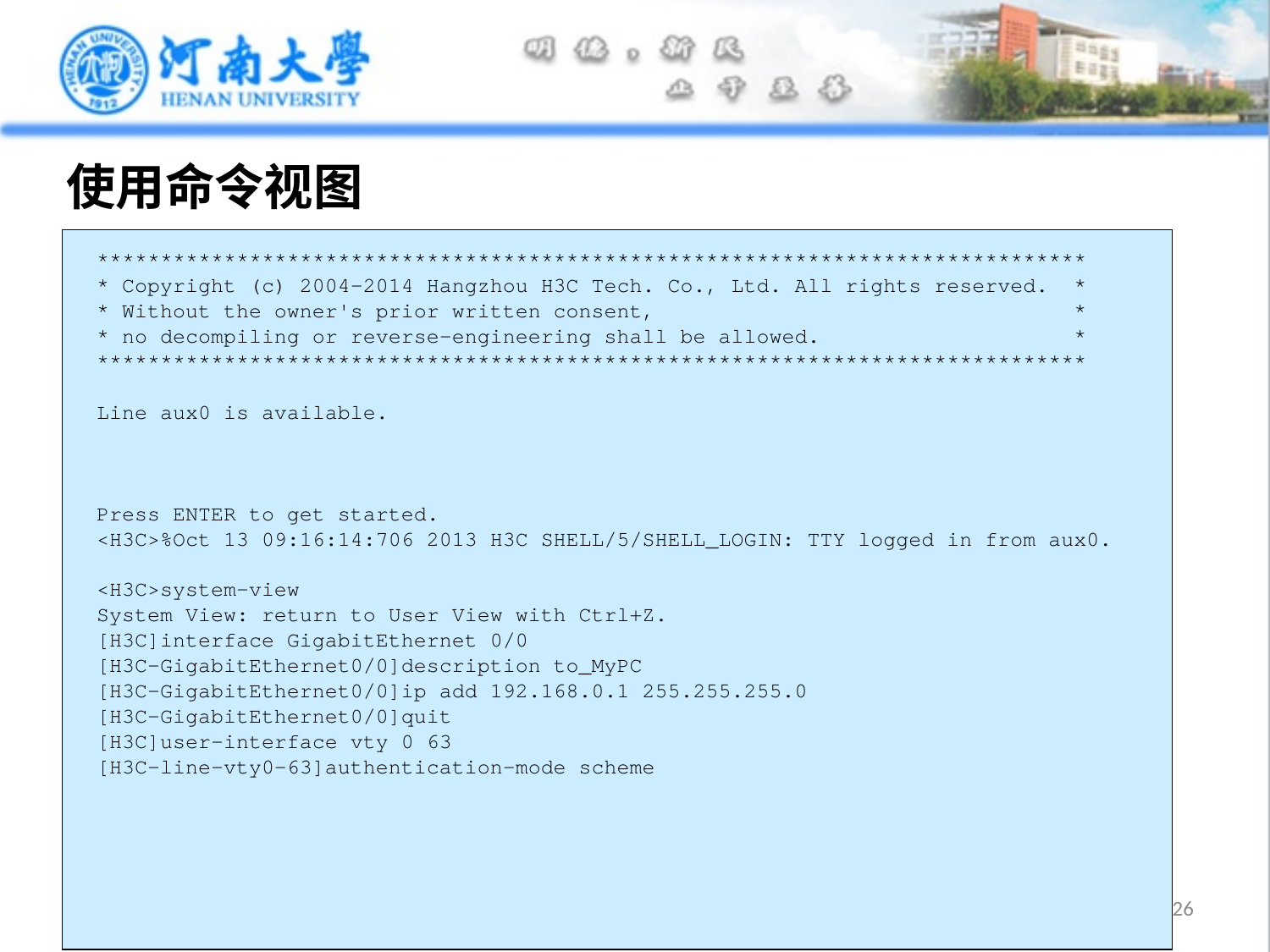

# 使用命令视图

******************************************************************************
* Copyright (c) 2004-2014 Hangzhou H3C Tech. Co., Ltd. All rights reserved.  *
* Without the owner's prior written consent,                                 *
* no decompiling or reverse-engineering shall be allowed.                    *
******************************************************************************

Line aux0 is available.

Press ENTER to get started.
<H3C>%Oct 13 09:16:14:706 2013 H3C SHELL/5/SHELL_LOGIN: TTY logged in from aux0.

<H3C>system-view
System View: return to User View with Ctrl+Z.
[H3C]interface GigabitEthernet 0/0
[H3C-GigabitEthernet0/0]description to_MyPC
[H3C-GigabitEthernet0/0]ip add 192.168.0.1 255.255.255.0
[H3C-GigabitEthernet0/0]quit
[H3C]user-interface vty 0 63
[H3C-line-vty0-63]authentication-mode scheme

26